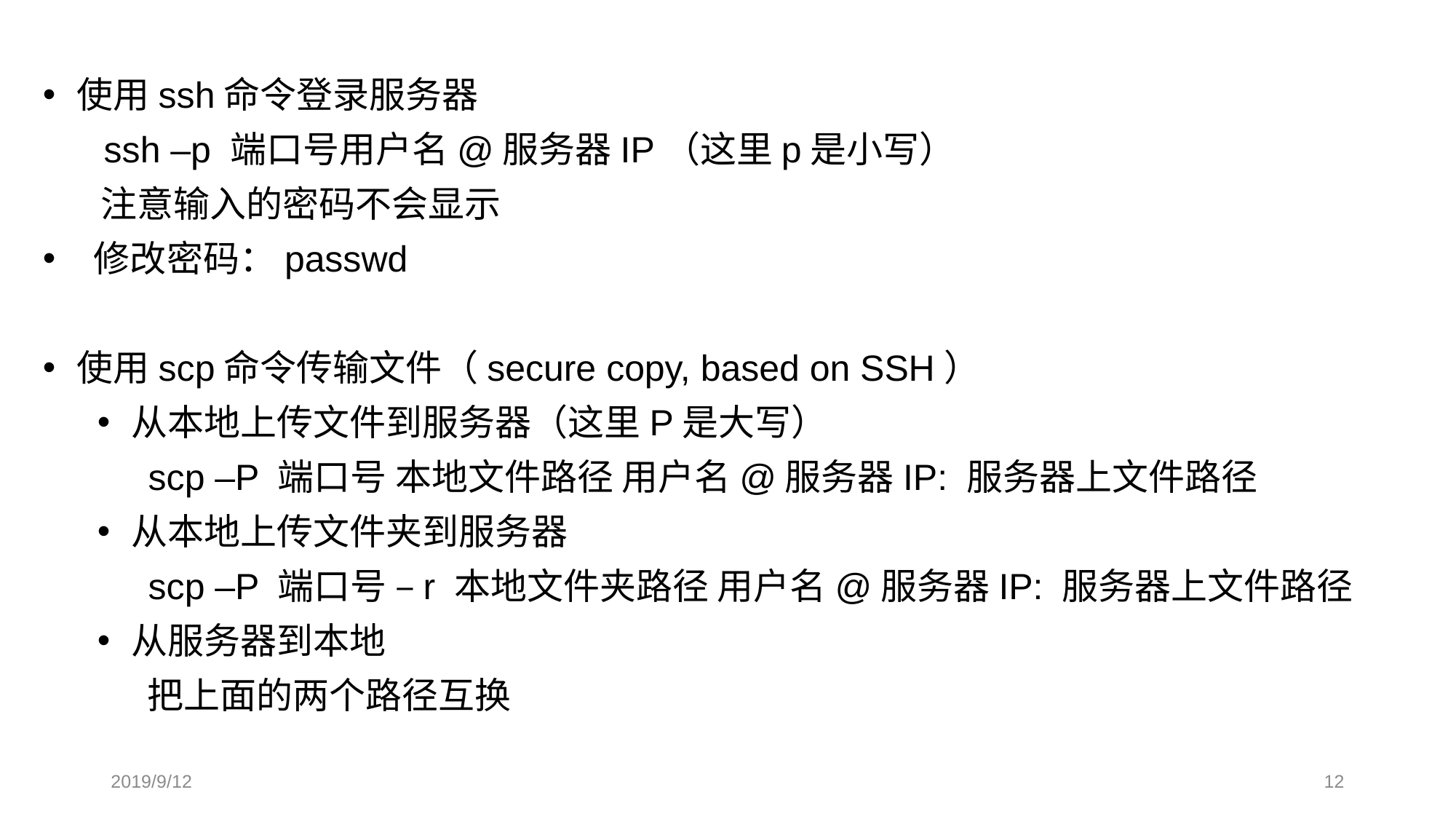

使用ssh命令登录服务器
      ssh –p 端口号用户名@服务器IP（这里p是小写）
      注意输入的密码不会显示
 修改密码：passwd

使用scp命令传输文件（secure copy, based on SSH）
从本地上传文件到服务器（这里P是大写）
     scp –P 端口号 本地文件路径 用户名@服务器IP: 服务器上文件路径
从本地上传文件夹到服务器
     scp –P 端口号 –r 本地文件夹路径 用户名@服务器IP: 服务器上文件路径
从服务器到本地
     把上面的两个路径互换
2019/9/12
12